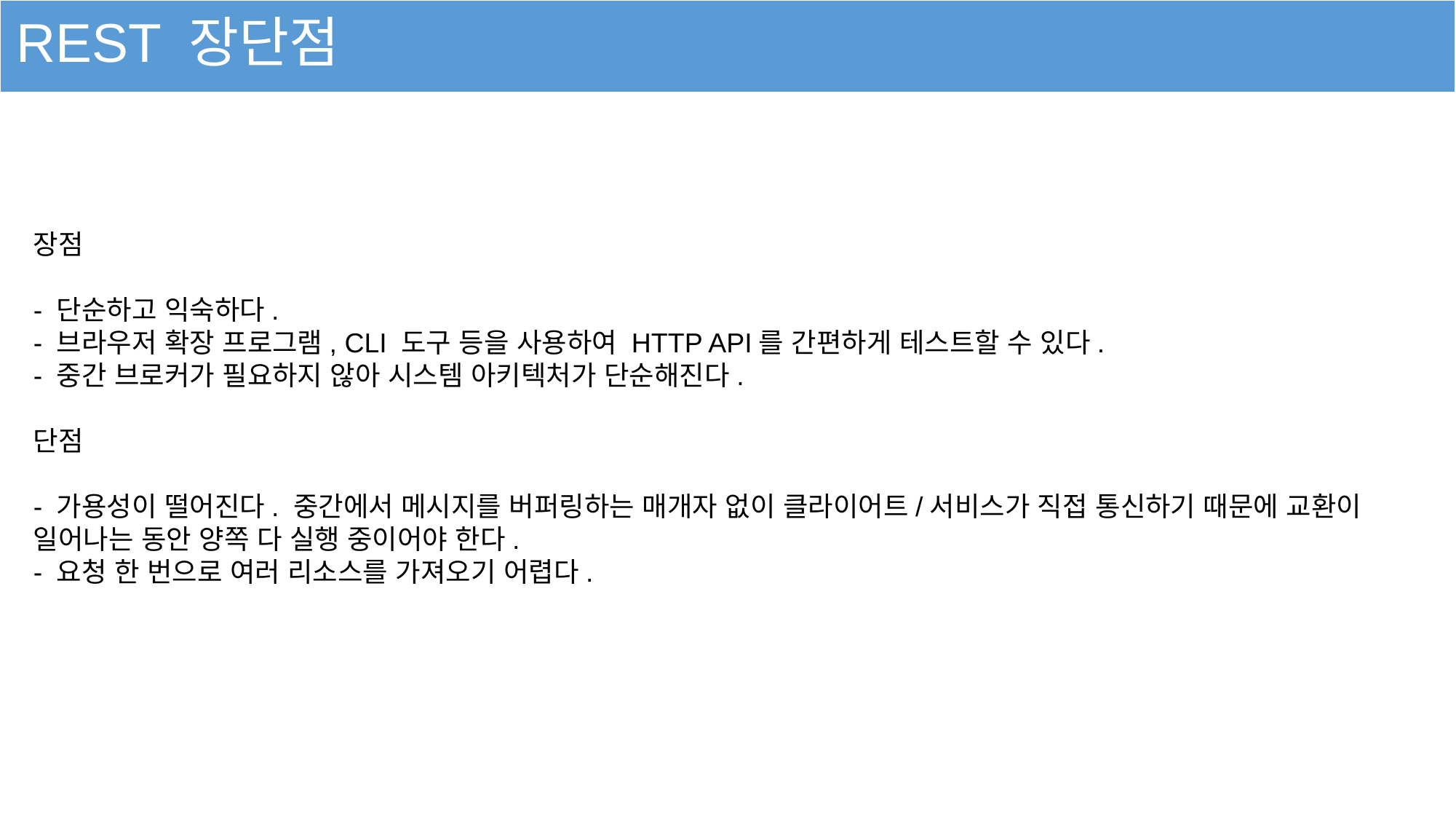

REST 장단점
장점

- 단순하고 익숙하다.
- 브라우저 확장 프로그램, CLI 도구 등을 사용하여 HTTP API를 간편하게 테스트할 수 있다.
- 중간 브로커가 필요하지 않아 시스템 아키텍처가 단순해진다.

단점

- 가용성이 떨어진다. 중간에서 메시지를 버퍼링하는 매개자 없이 클라이어트/서비스가 직접 통신하기 때문에 교환이 일어나는 동안 양쪽 다 실행 중이어야 한다.
- 요청 한 번으로 여러 리소스를 가져오기 어렵다.